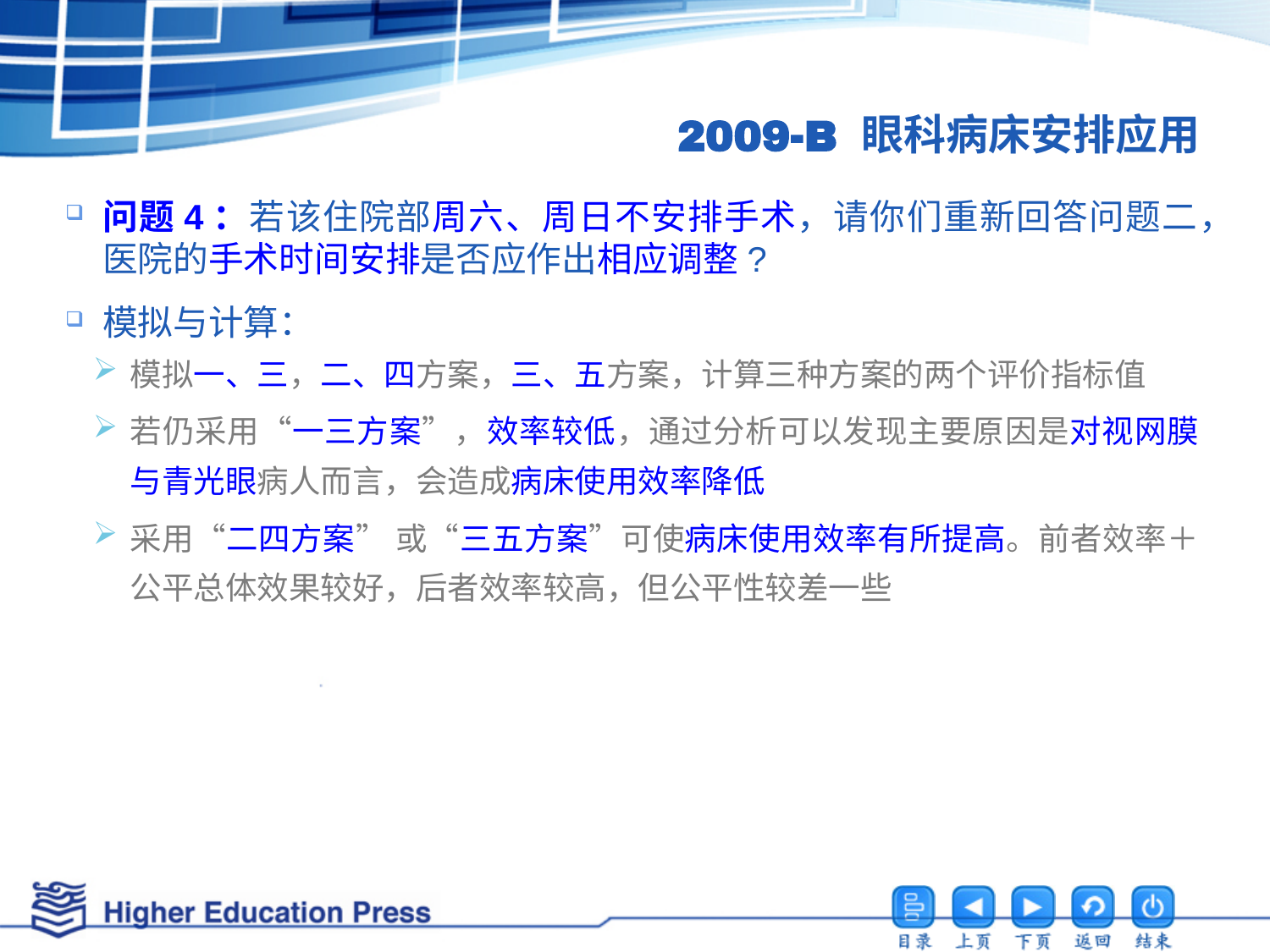

# 2009-B 眼科病床安排应用
问题4：若该住院部周六、周日不安排手术，请你们重新回答问题二，医院的手术时间安排是否应作出相应调整?
模拟与计算：
模拟一、三，二、四方案，三、五方案，计算三种方案的两个评价指标值
若仍采用“一三方案”，效率较低，通过分析可以发现主要原因是对视网膜与青光眼病人而言，会造成病床使用效率降低
采用“二四方案” 或“三五方案”可使病床使用效率有所提高。前者效率＋公平总体效果较好，后者效率较高，但公平性较差一些